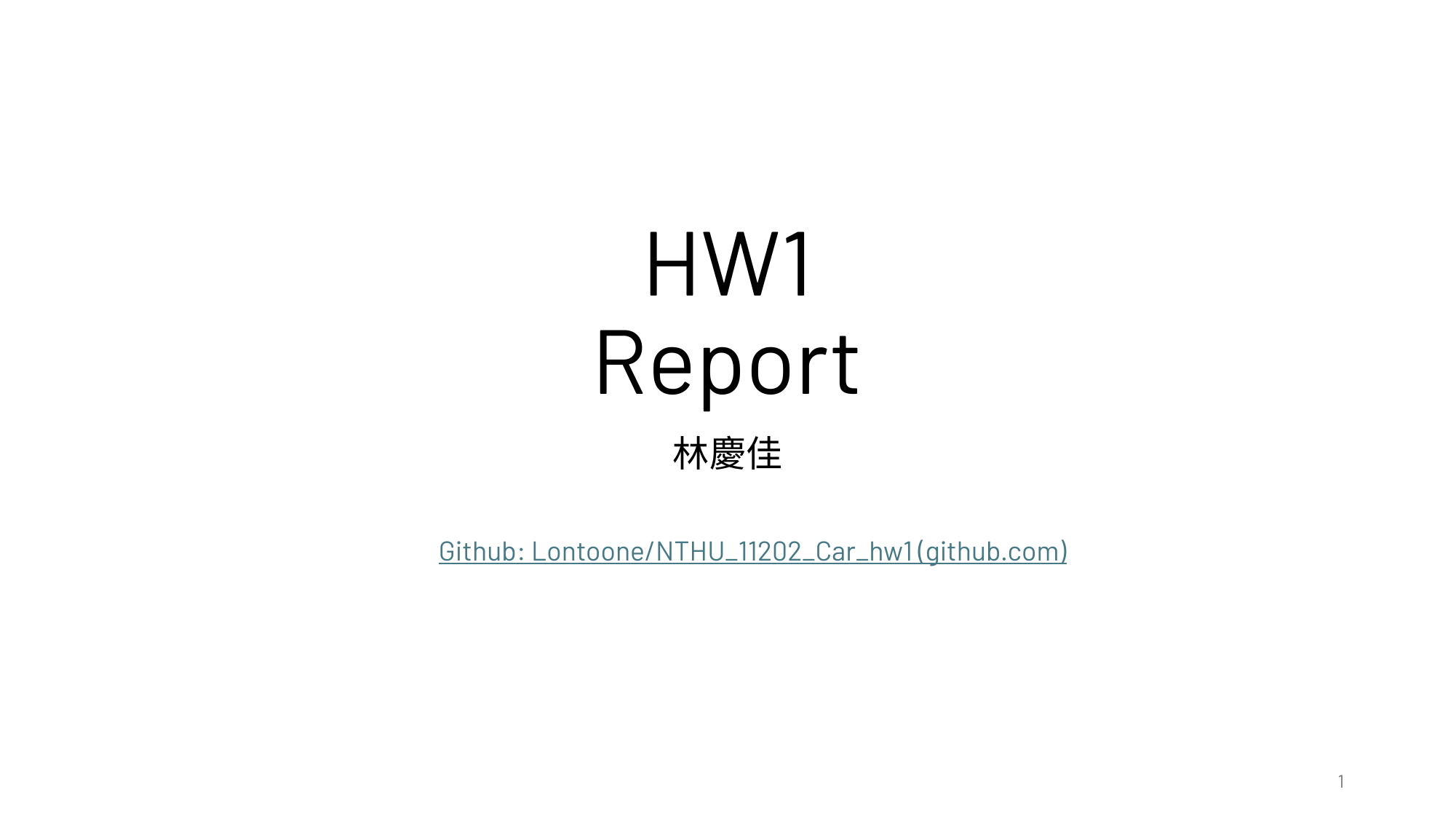

# HW1 Report
林慶佳
Github: Lontoone/NTHU_11202_Car_hw1 (github.com)
1